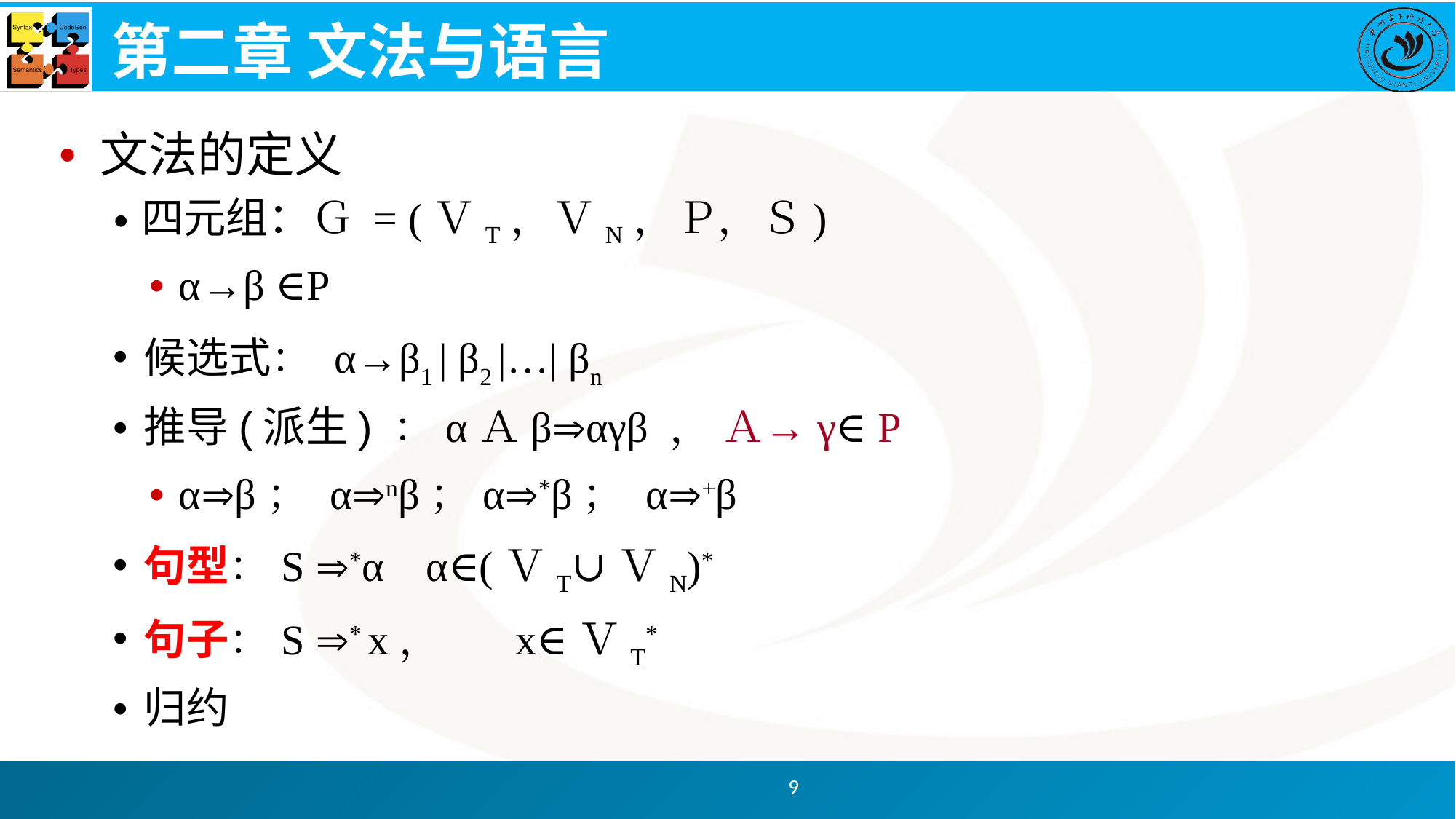

# 第二章 文法与语言
文法的定义
四元组：Ｇ = (ＶT，ＶN，Ｐ，Ｓ)
α→β ∈P
候选式： α→β1 | β2 |…| βn
推导(派生) ：αＡβ⇒αγβ ， Ａ→γ∈ P
α⇒β； α⇒nβ；α⇒*β； α⇒+β
句型：S ⇒*α    α∈(ＶT∪ＶN)*
句子：S ⇒* x，      x∈ＶT*
归约
9